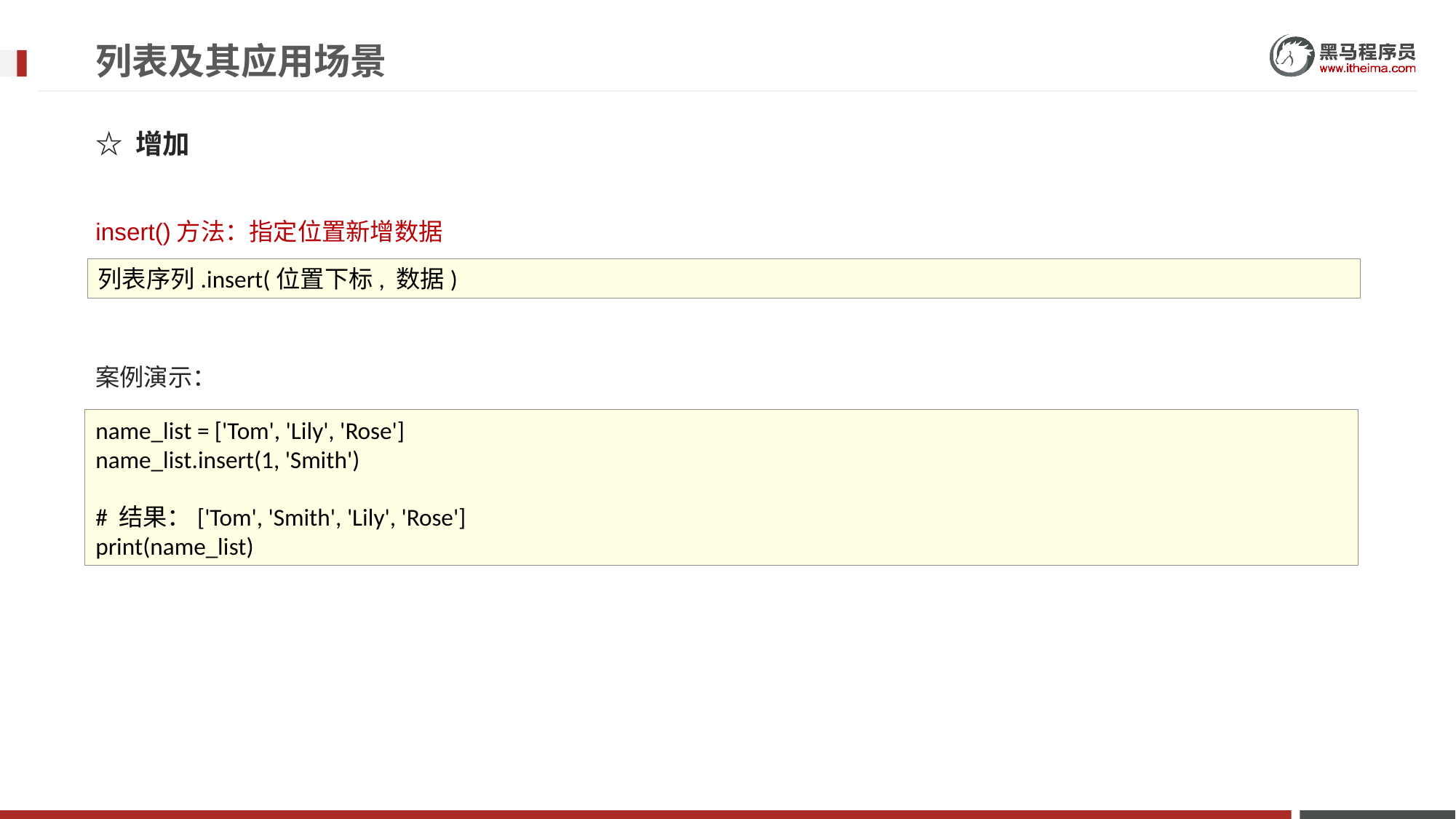

# 列表及其应用场景
☆ 增加
insert()方法：指定位置新增数据

案例演示：

列表序列.insert(位置下标, 数据)
name_list = ['Tom', 'Lily', 'Rose']
name_list.insert(1, 'Smith')

# 结果：['Tom', 'Smith', 'Lily', 'Rose']
print(name_list)